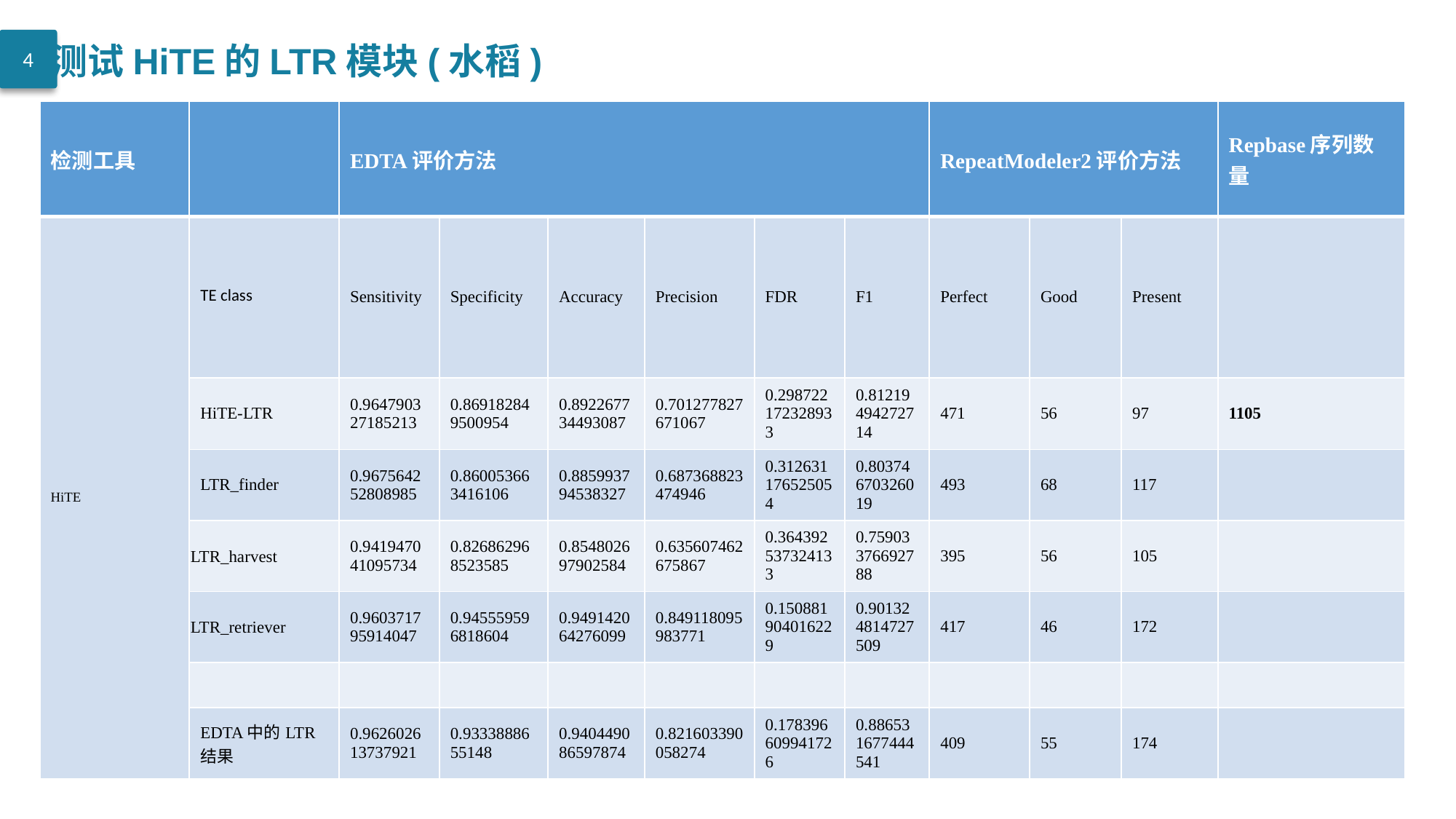

4
测试HiTE的LTR模块(水稻)
| 检测工具 |  | EDTA评价方法 |  |  |  |  |  | RepeatModeler2评价方法 |  |  | Repbase序列数量 |
| --- | --- | --- | --- | --- | --- | --- | --- | --- | --- | --- | --- |
| HiTE | TE class | Sensitivity | Specificity | Accuracy | Precision | FDR | F1 | Perfect | Good | Present |  |
|  | HiTE-LTR | 0.964790327185213 | 0.869182849500954 | 0.892267734493087 | 0.701277827671067 | 0.298722172328933 | 0.81219494272714 | 471 | 56 | 97 | 1105 |
|  | LTR\_finder | 0.967564252808985 | 0.860053663416106 | 0.885993794538327 | 0.687368823474946 | 0.312631176525054 | 0.80374670326019 | 493 | 68 | 117 |  |
|  | LTR\_harvest | 0.941947041095734 | 0.826862968523585 | 0.854802697902584 | 0.635607462675867 | 0.364392537324133 | 0.75903376692788 | 395 | 56 | 105 |  |
|  | LTR\_retriever | 0.960371795914047 | 0.945559596818604 | 0.949142064276099 | 0.849118095983771 | 0.150881904016229 | 0.901324814727509 | 417 | 46 | 172 |  |
|  |  |  |  |  |  |  |  |  |  |  |  |
|  | EDTA中的LTR结果 | 0.962602613737921 | 0.9333888655148 | 0.940449086597874 | 0.821603390058274 | 0.178396609941726 | 0.886531677444541 | 409 | 55 | 174 |  |